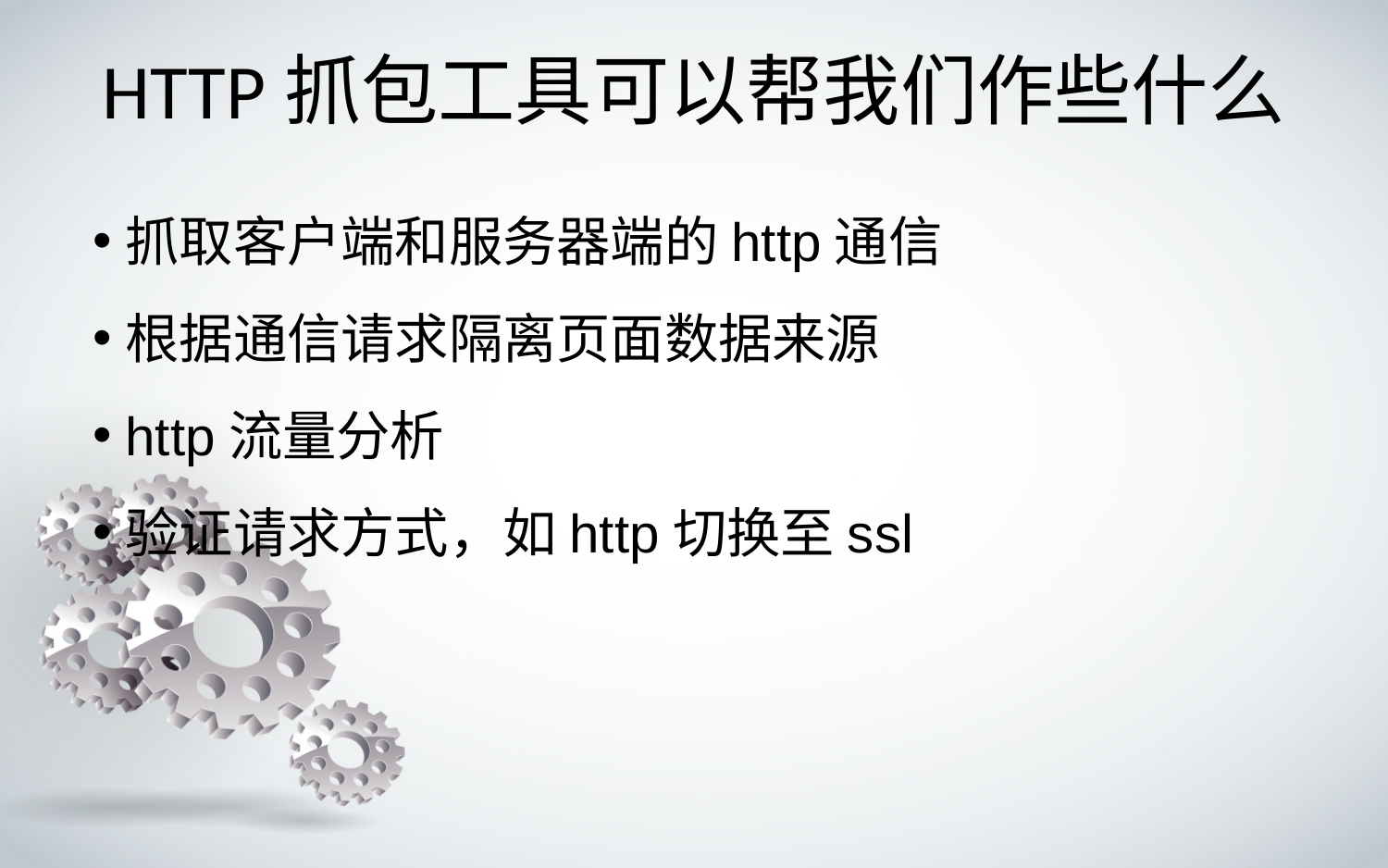

# HTTP抓包工具可以帮我们作些什么
抓取客户端和服务器端的http通信
根据通信请求隔离页面数据来源
http流量分析
验证请求方式，如http切换至ssl